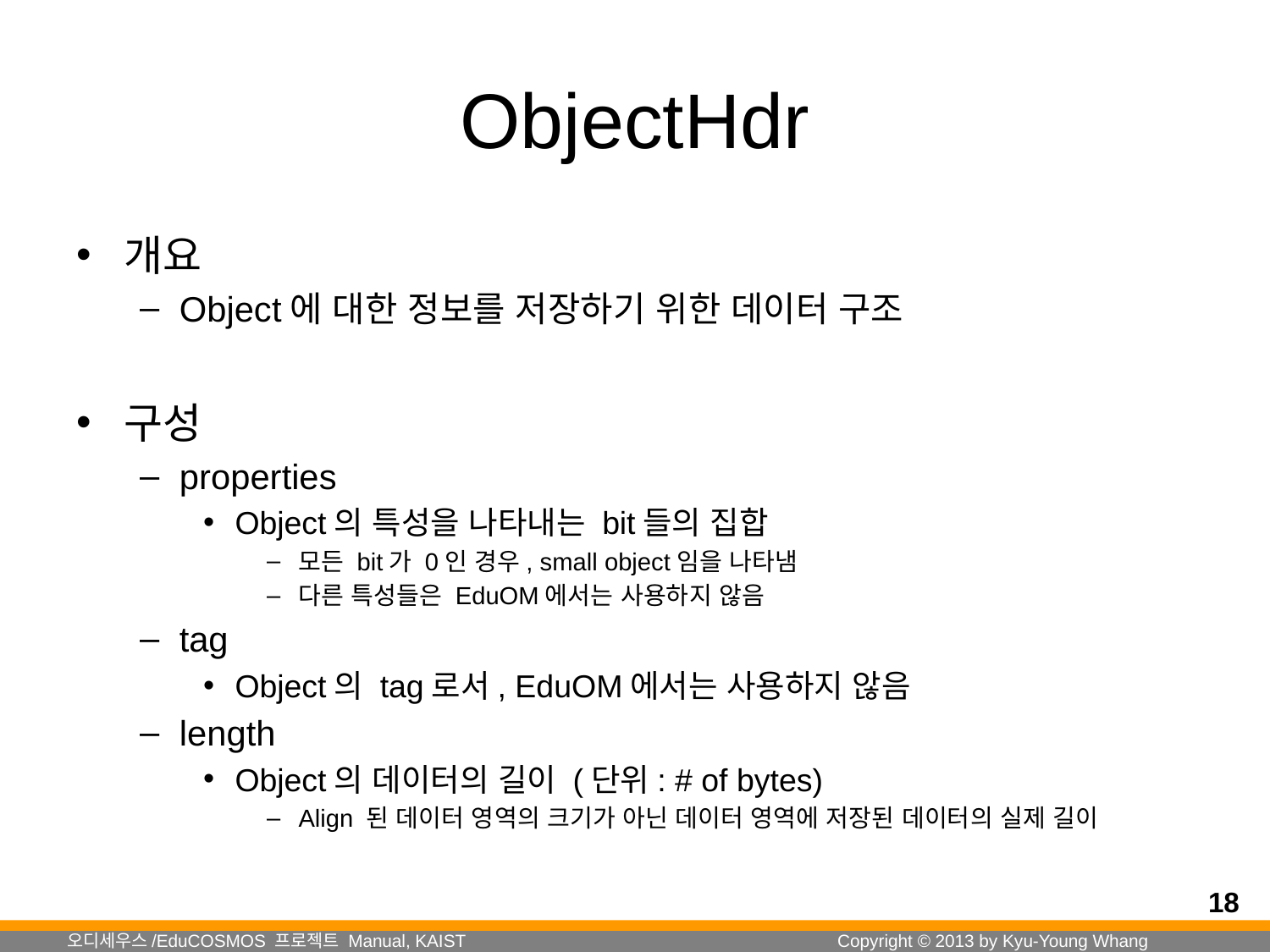

# ObjectHdr
개요
Object에 대한 정보를 저장하기 위한 데이터 구조

구성
properties
Object의 특성을 나타내는 bit들의 집합
모든 bit가 0인 경우, small object임을 나타냄
다른 특성들은 EduOM에서는 사용하지 않음
tag
Object의 tag로서, EduOM에서는 사용하지 않음
length
Object의 데이터의 길이 (단위: # of bytes)
Align 된 데이터 영역의 크기가 아닌 데이터 영역에 저장된 데이터의 실제 길이